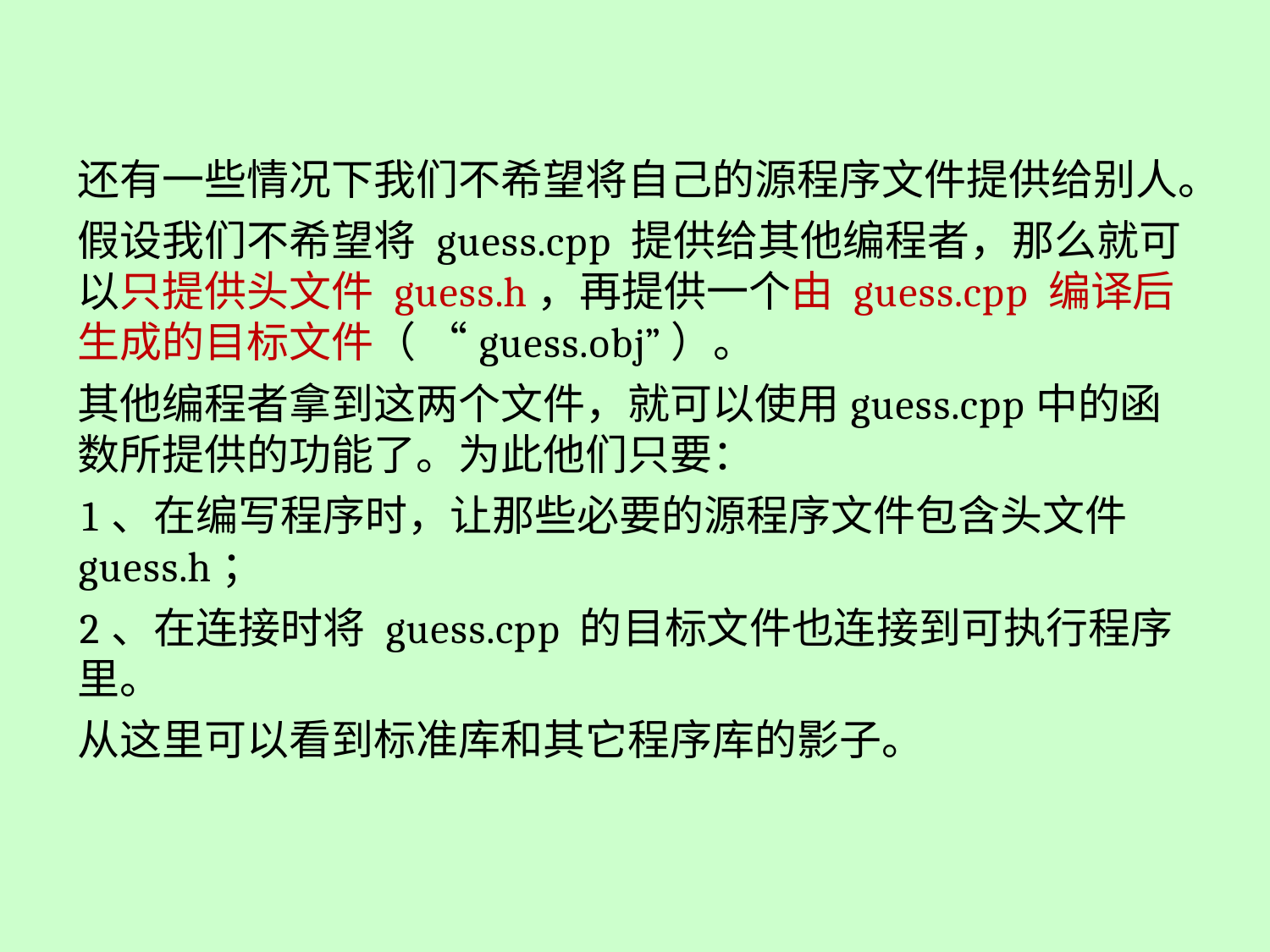

还有一些情况下我们不希望将自己的源程序文件提供给别人。
假设我们不希望将 guess.cpp 提供给其他编程者，那么就可以只提供头文件 guess.h，再提供一个由 guess.cpp 编译后生成的目标文件（ “guess.obj”）。
其他编程者拿到这两个文件，就可以使用guess.cpp中的函数所提供的功能了。为此他们只要：
1、在编写程序时，让那些必要的源程序文件包含头文件guess.h；
2、在连接时将 guess.cpp 的目标文件也连接到可执行程序里。
从这里可以看到标准库和其它程序库的影子。
55